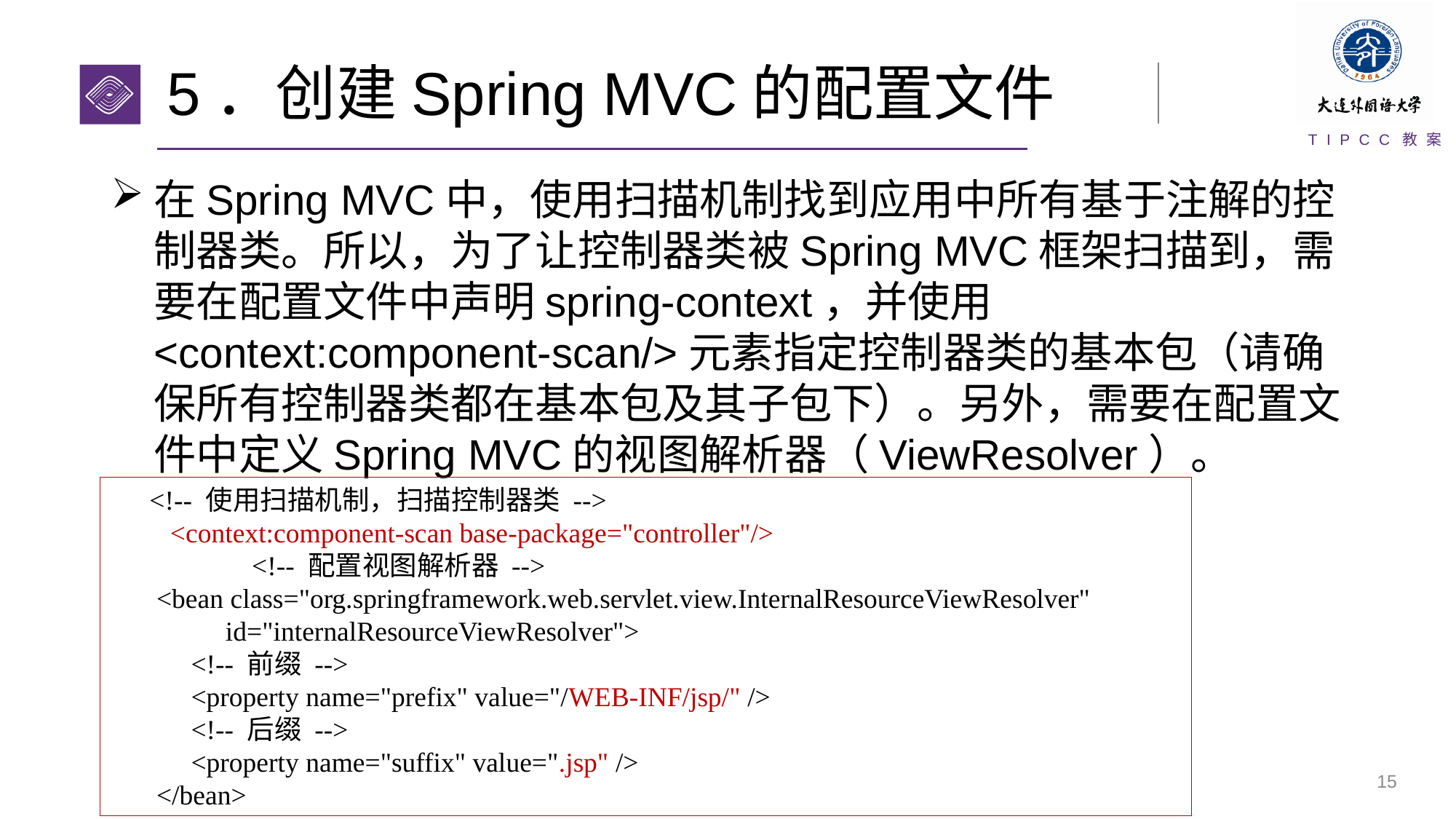

# 5．创建Spring MVC的配置文件
在Spring MVC中，使用扫描机制找到应用中所有基于注解的控制器类。所以，为了让控制器类被Spring MVC框架扫描到，需要在配置文件中声明spring-context，并使用<context:component-scan/>元素指定控制器类的基本包（请确保所有控制器类都在基本包及其子包下）。另外，需要在配置文件中定义Spring MVC的视图解析器（ViewResolver）。
 <!-- 使用扫描机制，扫描控制器类 -->
    <context:component-scan base-package="controller"/>
  	<!-- 配置视图解析器 -->
  <bean class="org.springframework.web.servlet.view.InternalResourceViewResolver"
            id="internalResourceViewResolver">
       <!-- 前缀 -->
       <property name="prefix" value="/WEB-INF/jsp/" />
       <!-- 后缀 -->
       <property name="suffix" value=".jsp" />
  </bean>
15